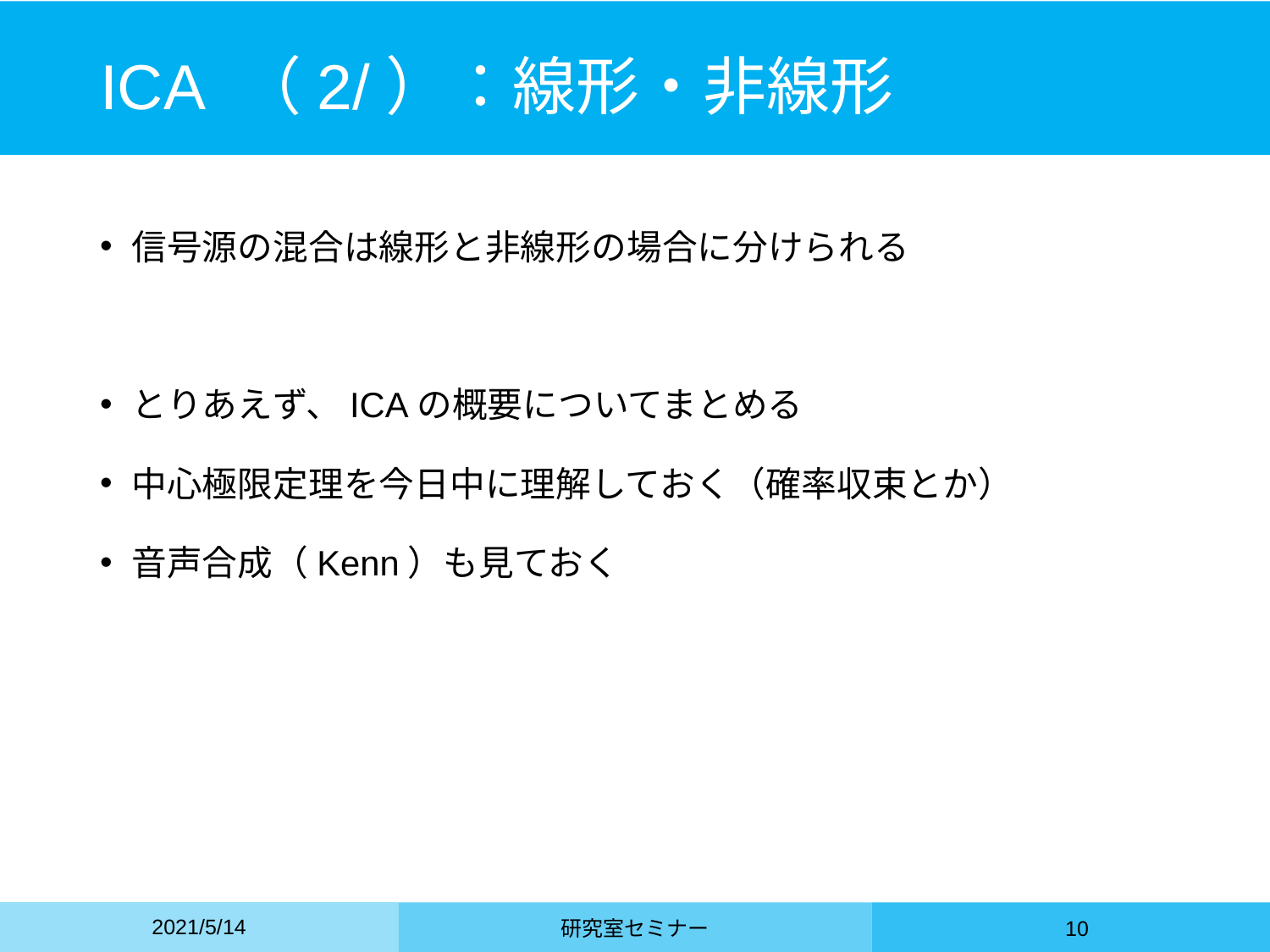

# ICA （2/）：線形・非線形
信号源の混合は線形と非線形の場合に分けられる

とりあえず、ICAの概要についてまとめる
中心極限定理を今日中に理解しておく（確率収束とか）
音声合成（Kenn）も見ておく

2021/5/14
研究室セミナー
10